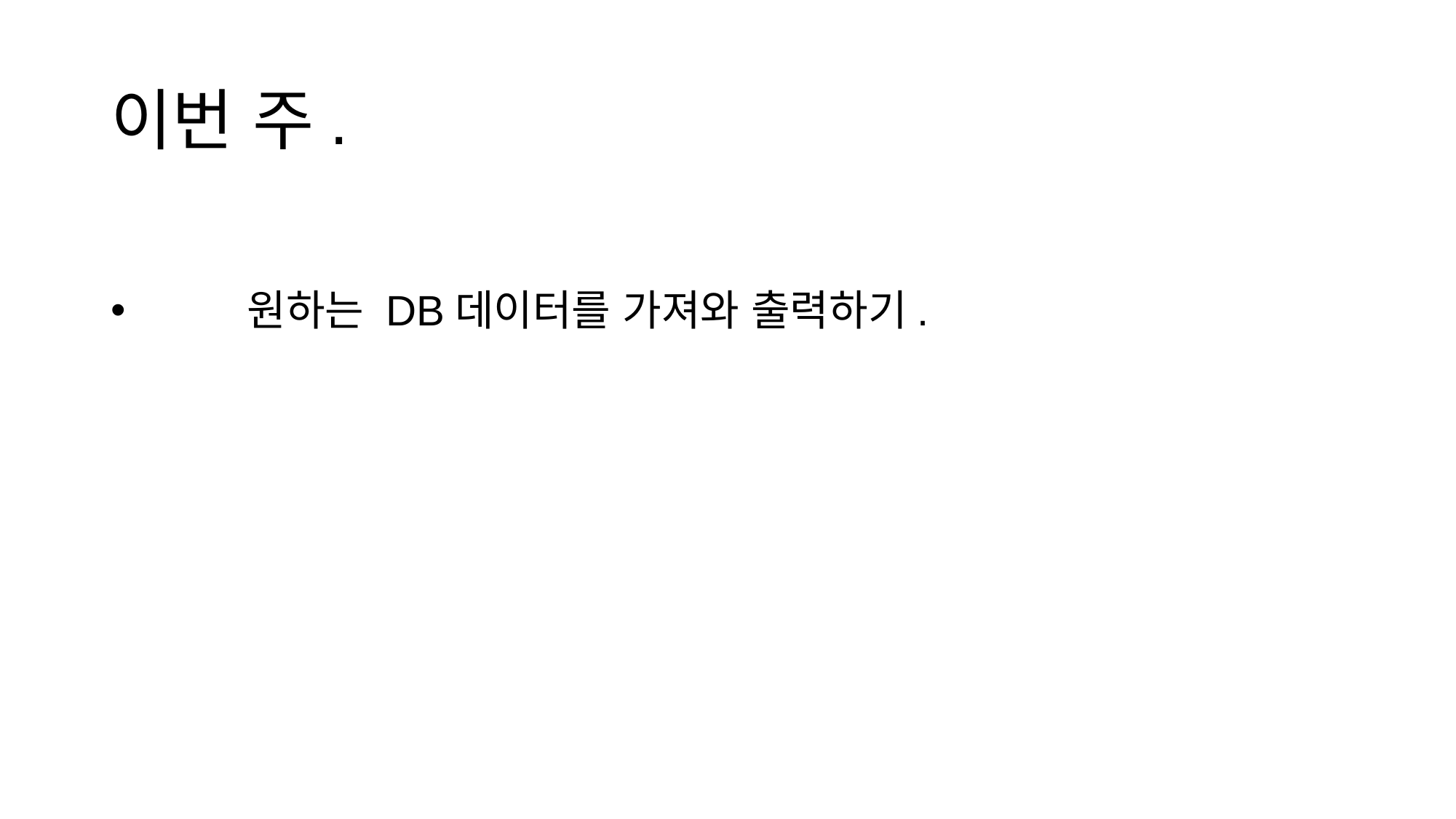

# 이번 주.

	원하는 DB데이터를 가져와 출력하기.